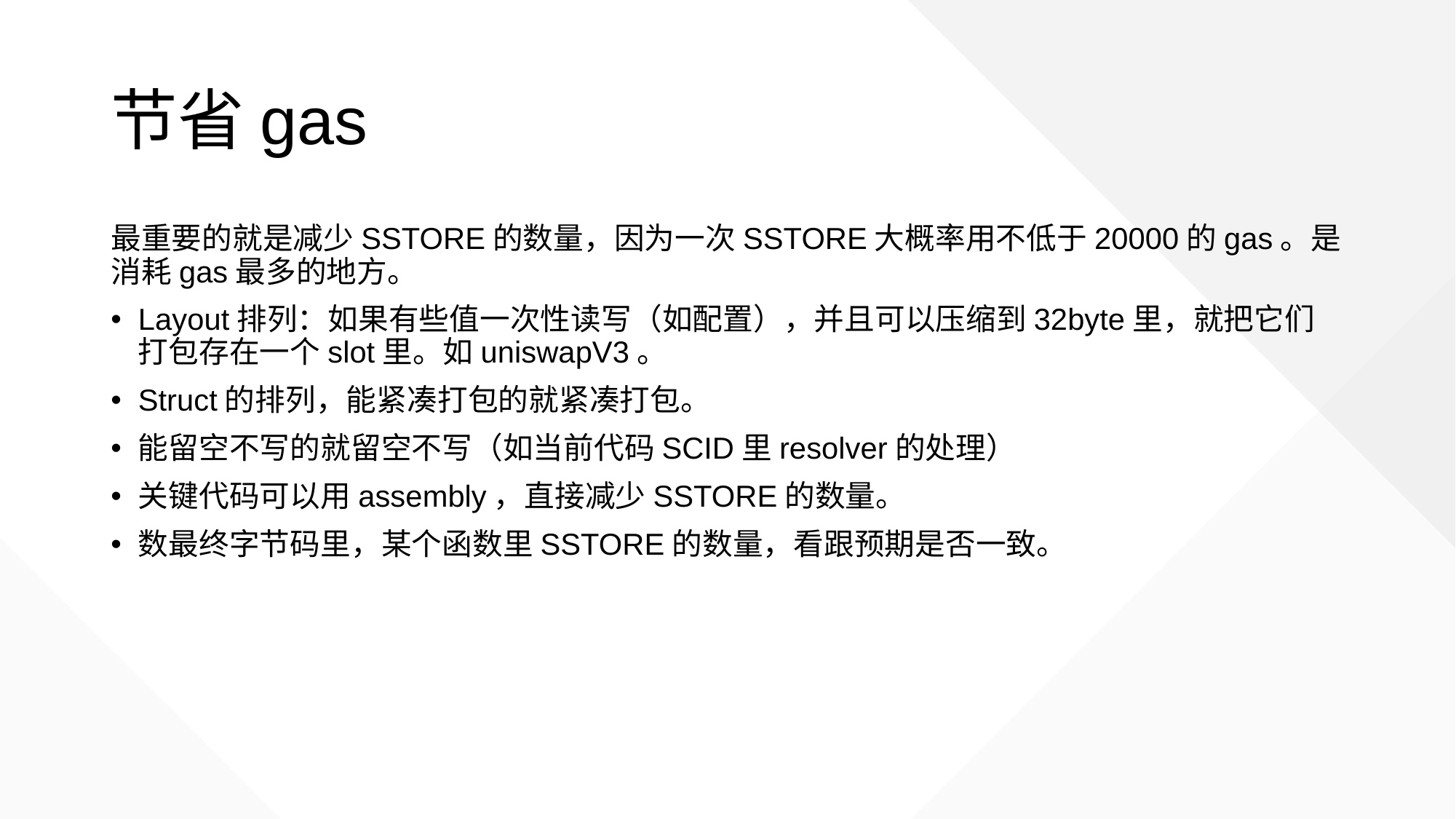

# 节省gas
最重要的就是减少SSTORE的数量，因为一次SSTORE大概率用不低于20000的gas。是消耗gas最多的地方。
Layout排列：如果有些值一次性读写（如配置），并且可以压缩到32byte里，就把它们打包存在一个slot里。如uniswapV3。
Struct的排列，能紧凑打包的就紧凑打包。
能留空不写的就留空不写（如当前代码SCID里resolver的处理）
关键代码可以用assembly，直接减少SSTORE的数量。
数最终字节码里，某个函数里SSTORE的数量，看跟预期是否一致。